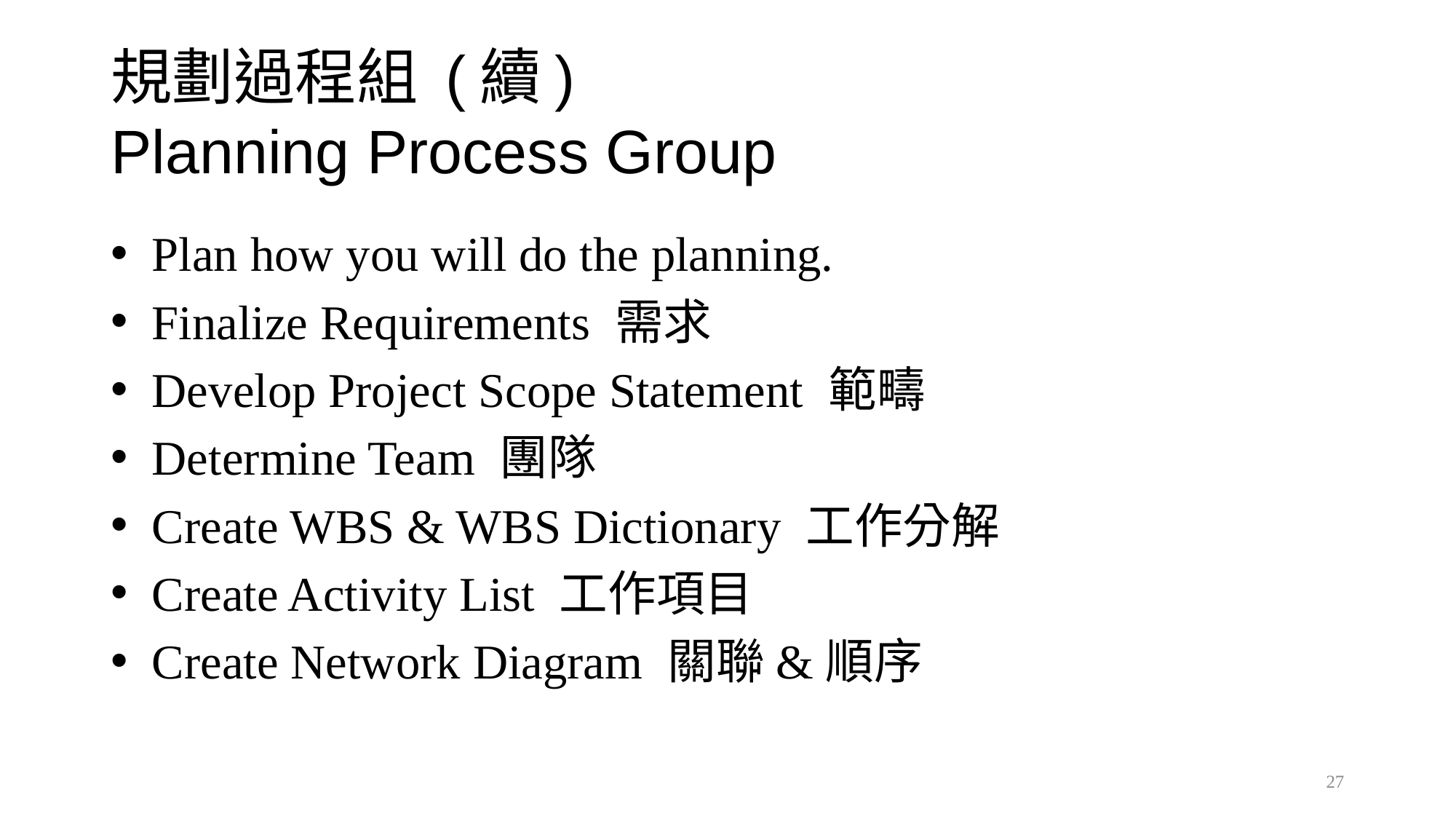

# 規劃過程組 (續) Planning Process Group
Plan how you will do the planning.
Finalize Requirements 需求
Develop Project Scope Statement 範疇
Determine Team 團隊
Create WBS & WBS Dictionary 工作分解
Create Activity List 工作項目
Create Network Diagram 關聯&順序
27